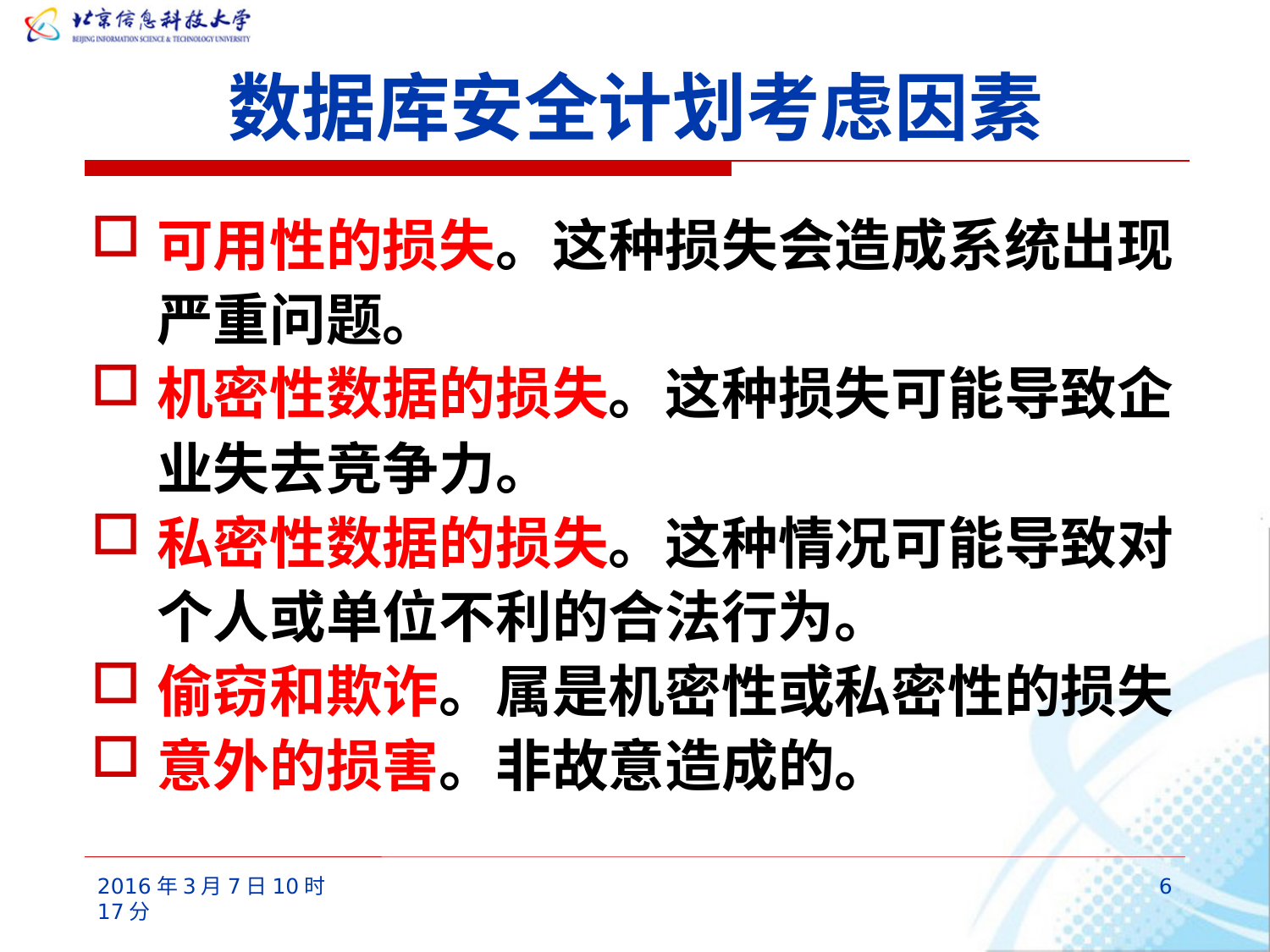

# 数据库安全计划考虑因素
可用性的损失。这种损失会造成系统出现严重问题。
机密性数据的损失。这种损失可能导致企业失去竞争力。
私密性数据的损失。这种情况可能导致对个人或单位不利的合法行为。
偷窃和欺诈。属是机密性或私密性的损失
意外的损害。非故意造成的。
2016年3月7日10时17分
6